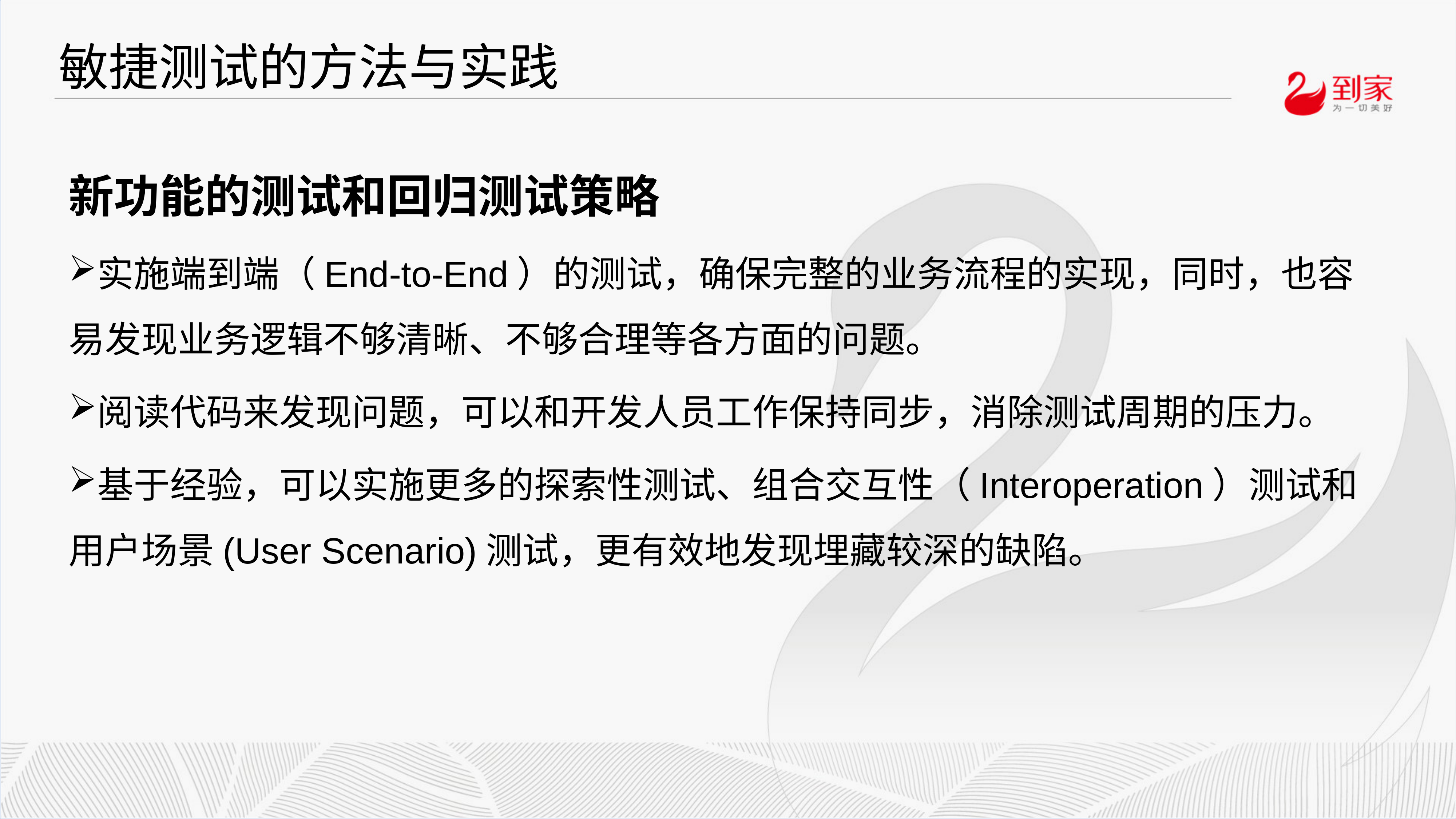

# 敏捷测试的方法与实践
新功能的测试和回归测试策略
实施端到端（End-to-End）的测试，确保完整的业务流程的实现，同时，也容易发现业务逻辑不够清晰、不够合理等各方面的问题。
阅读代码来发现问题，可以和开发人员工作保持同步，消除测试周期的压力。
基于经验，可以实施更多的探索性测试、组合交互性（Interoperation）测试和用户场景(User Scenario)测试，更有效地发现埋藏较深的缺陷。